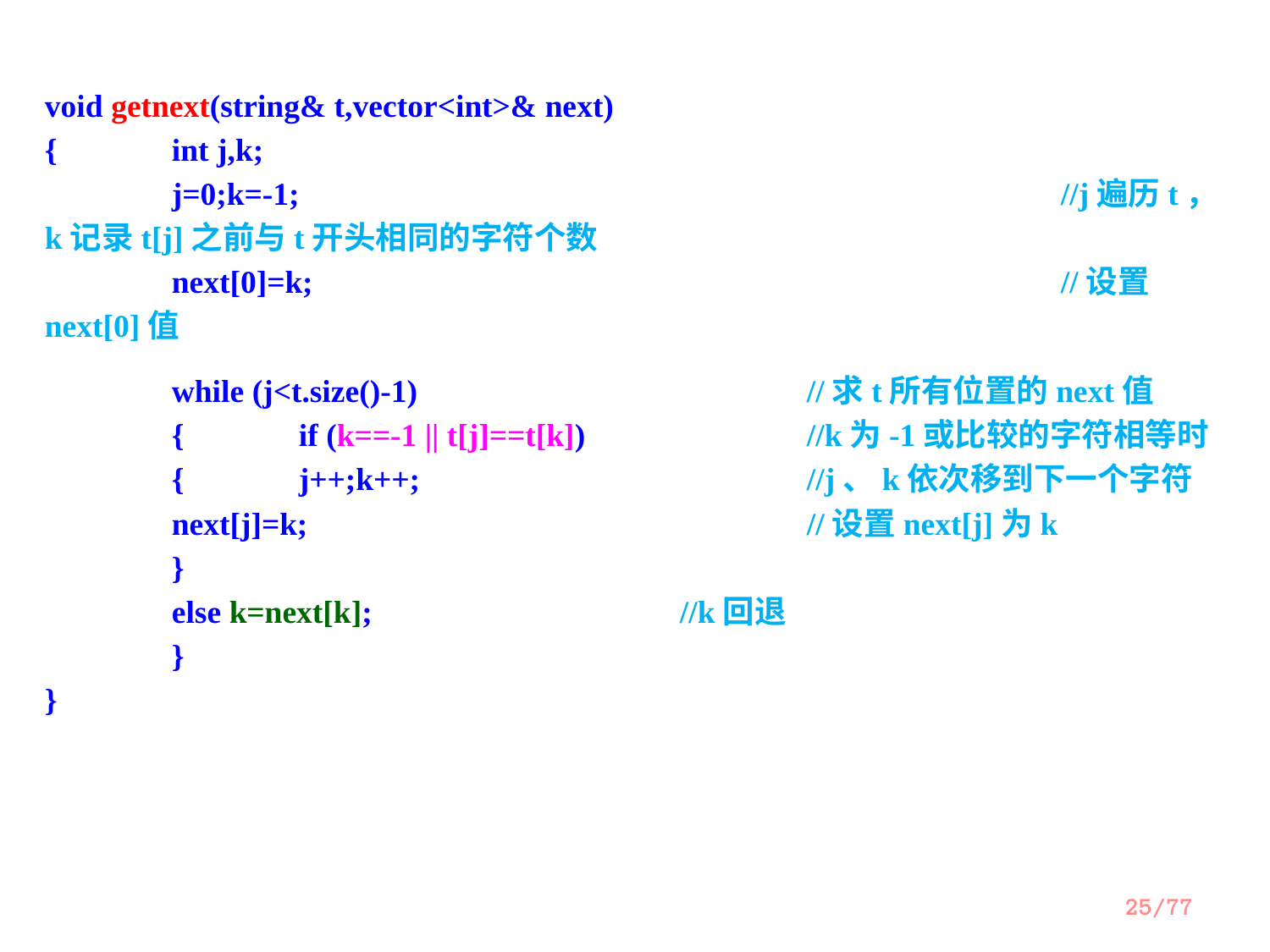

void getnext(string& t,vector<int>& next)
{   	int j,k;
    	j=0;k=-1; 						//j遍历t，k记录t[j]之前与t开头相同的字符个数
    	next[0]=k; 						//设置next[0]值
    	while (j<t.size()-1)				//求t所有位置的next值
    	{	if (k==-1 || t[j]==t[k]) 		//k为-1或比较的字符相等时
         	{	j++;k++;				//j、k依次移到下一个字符
              	next[j]=k;				//设置next[j]为k
         	}
         	else k=next[k];			//k回退
    	}
}
25/77